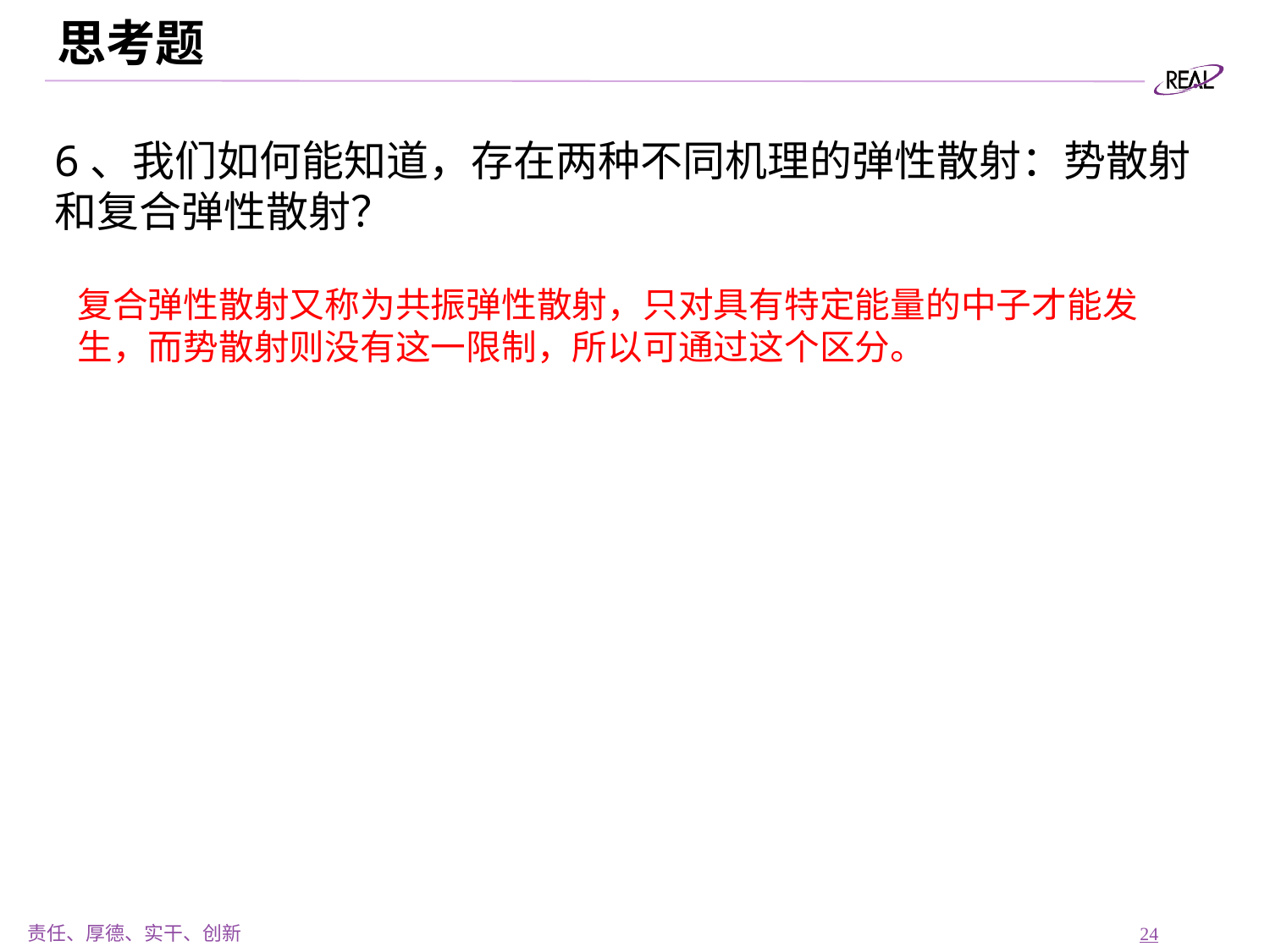

# 思考题
6、我们如何能知道，存在两种不同机理的弹性散射：势散射和复合弹性散射？

复合弹性散射又称为共振弹性散射，只对具有特定能量的中子才能发生，而势散射则没有这一限制，所以可通过这个区分。